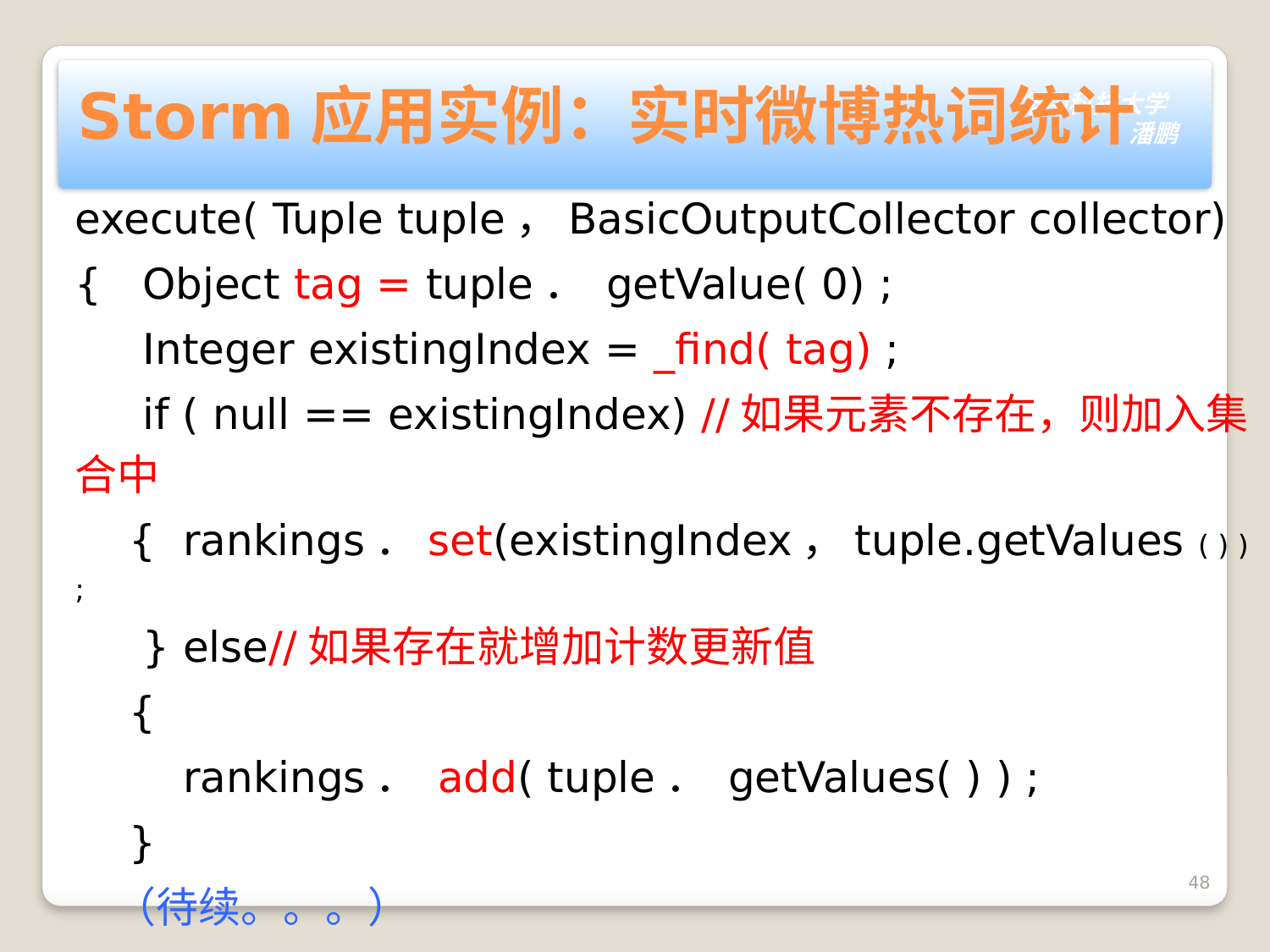

# Storm应用实例：实时微博热词统计
execute( Tuple tuple，BasicOutputCollector collector)
{   Object tag = tuple． getValue( 0) ;
     Integer existingIndex = _find( tag) ;
     if ( null == existingIndex) //如果元素不存在，则加入集合中
    {  rankings．set(existingIndex，tuple.getValues ( ) ) ;
     } else//如果存在就增加计数更新值
    {
        rankings． add( tuple． getValues( ) ) ;
    }
   （待续。。。）
48